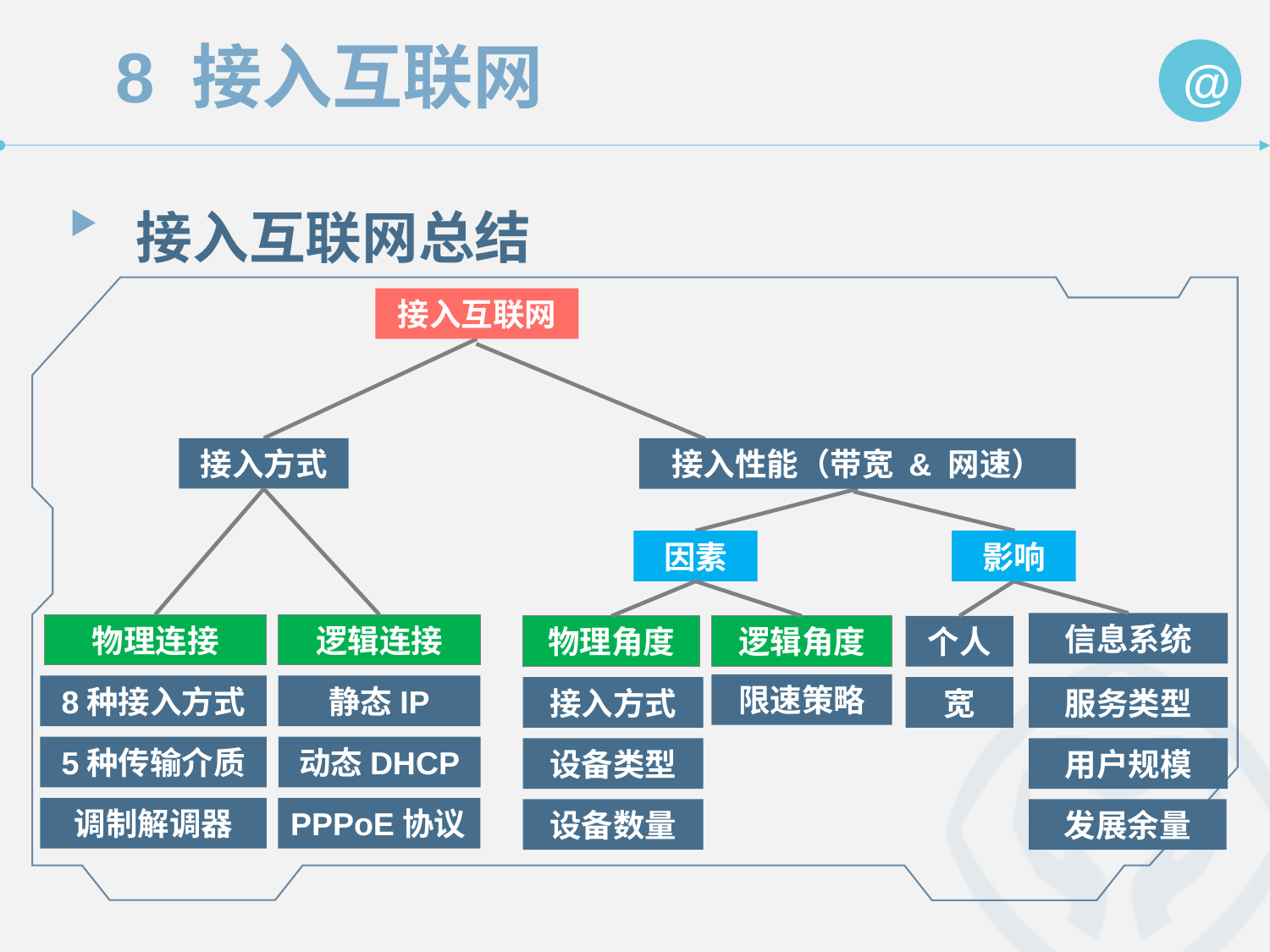

接入互联网总结

接入互联网
接入方式
接入性能（带宽 & 网速）
因素
影响
信息系统
物理连接
逻辑连接
物理角度
逻辑角度
个人
限速策略
8种接入方式
静态IP
接入方式
宽
服务类型
用户规模
发展余量
5种传输介质
动态DHCP
设备类型
调制解调器
PPPoE协议
设备数量